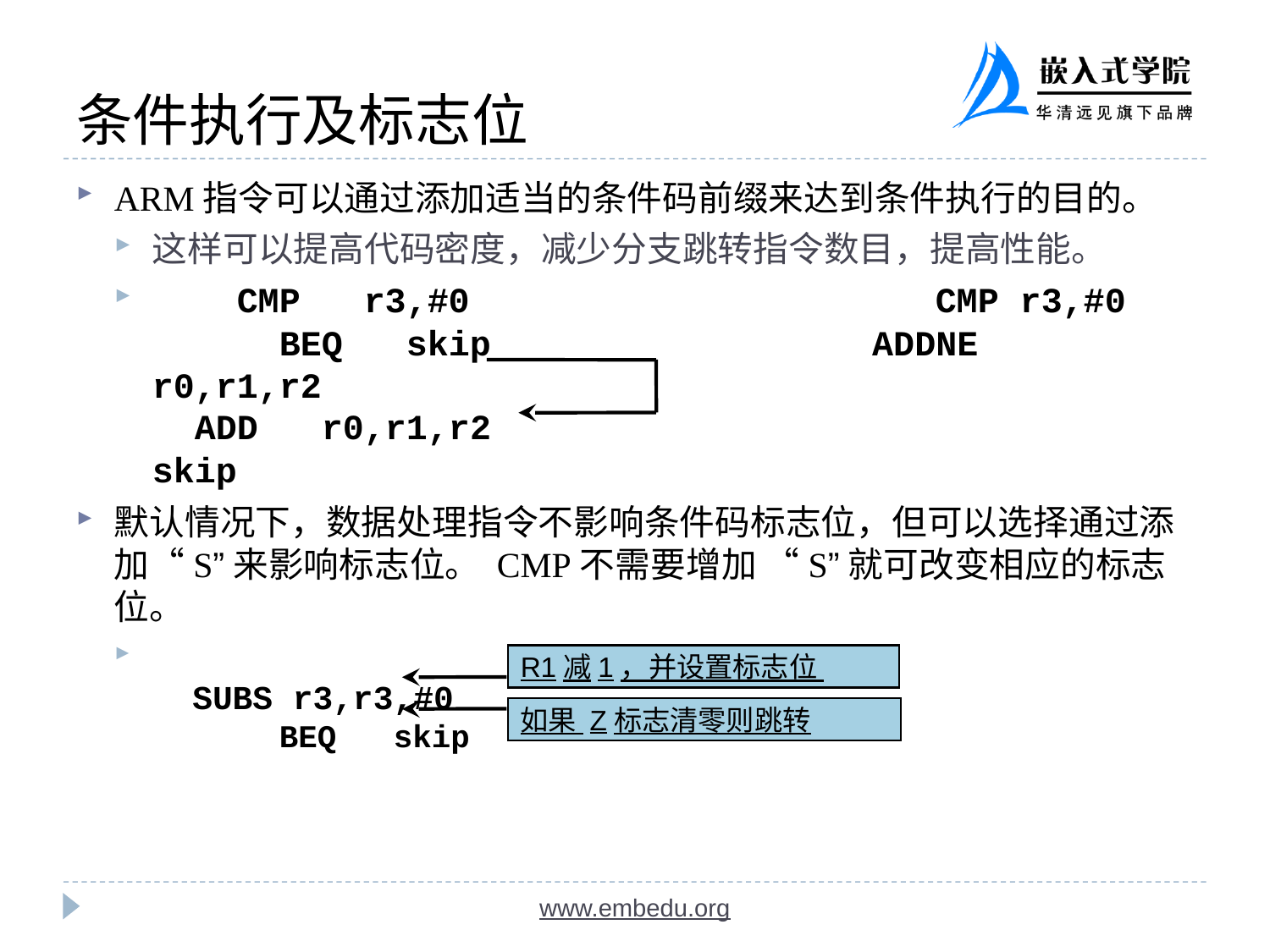

条件执行及标志位
ARM指令可以通过添加适当的条件码前缀来达到条件执行的目的。
这样可以提高代码密度，减少分支跳转指令数目，提高性能。
    CMP   r3,#0                      CMP r3,#0
 	BEQ   skip                  ADDNE 	r0,r1,r2
  ADD   r0,r1,r2
skip
默认情况下，数据处理指令不影响条件码标志位，但可以选择通过添加“S”来影响标志位。 CMP不需要增加 “S”就可改变相应的标志位。
  SUBS r3,r3,#0
 	BEQ   skip

R1减1，并设置标志位

如果 Z标志清零则跳转

www.embedu.org